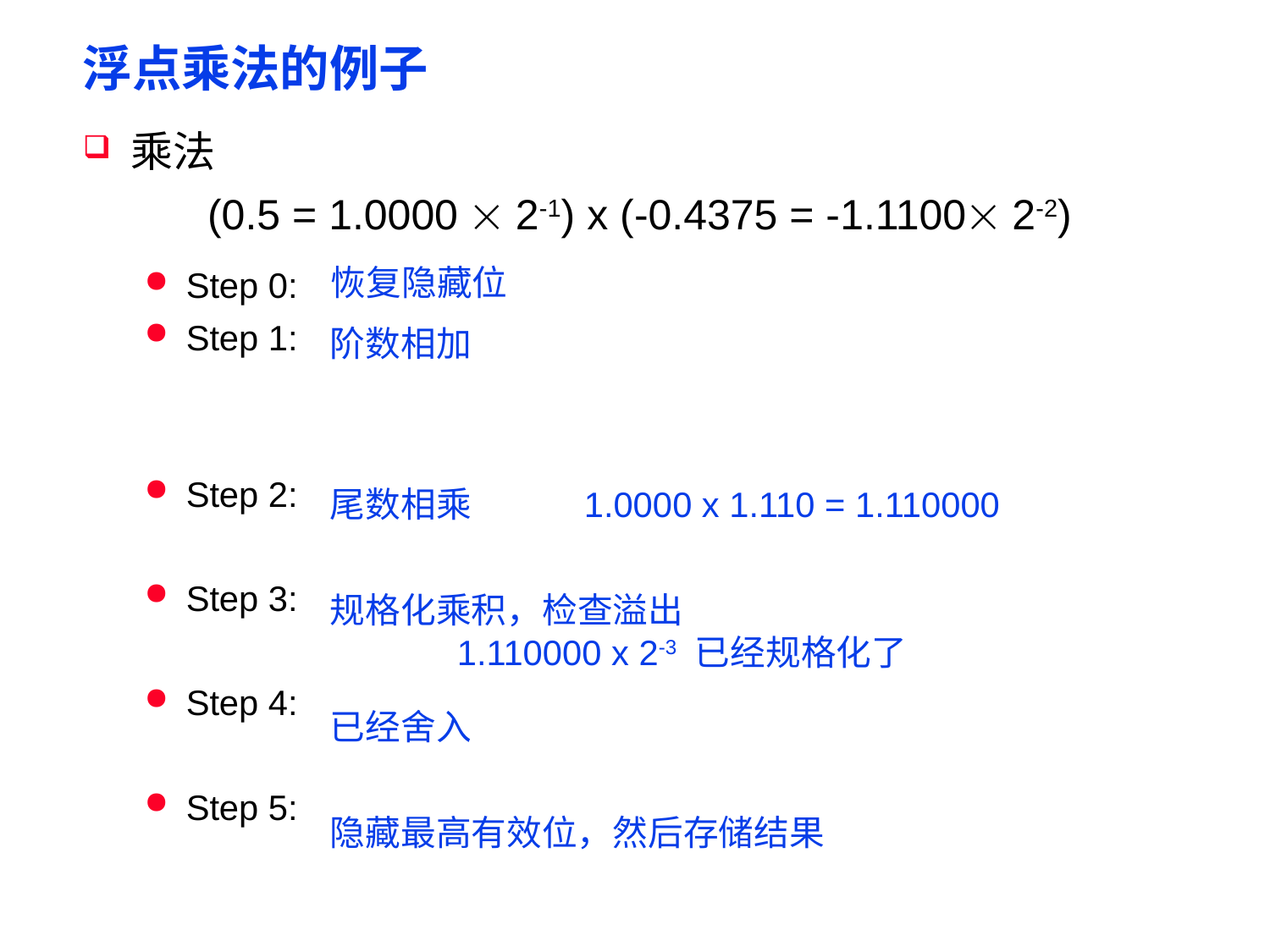

# 浮点乘法的例子
乘法
(0.5 = 1.0000 × 2-1) x (-0.4375 = -1.1100× 2-2)
恢复隐藏位
Step 0:
Step 1:

Step 2:

Step 3:

Step 4:

Step 5:
阶数相加
尾数相乘	1.0000 x 1.110 = 1.110000
规格化乘积，检查溢出
	1.110000 x 2-3 已经规格化了
已经舍入
隐藏最高有效位，然后存储结果